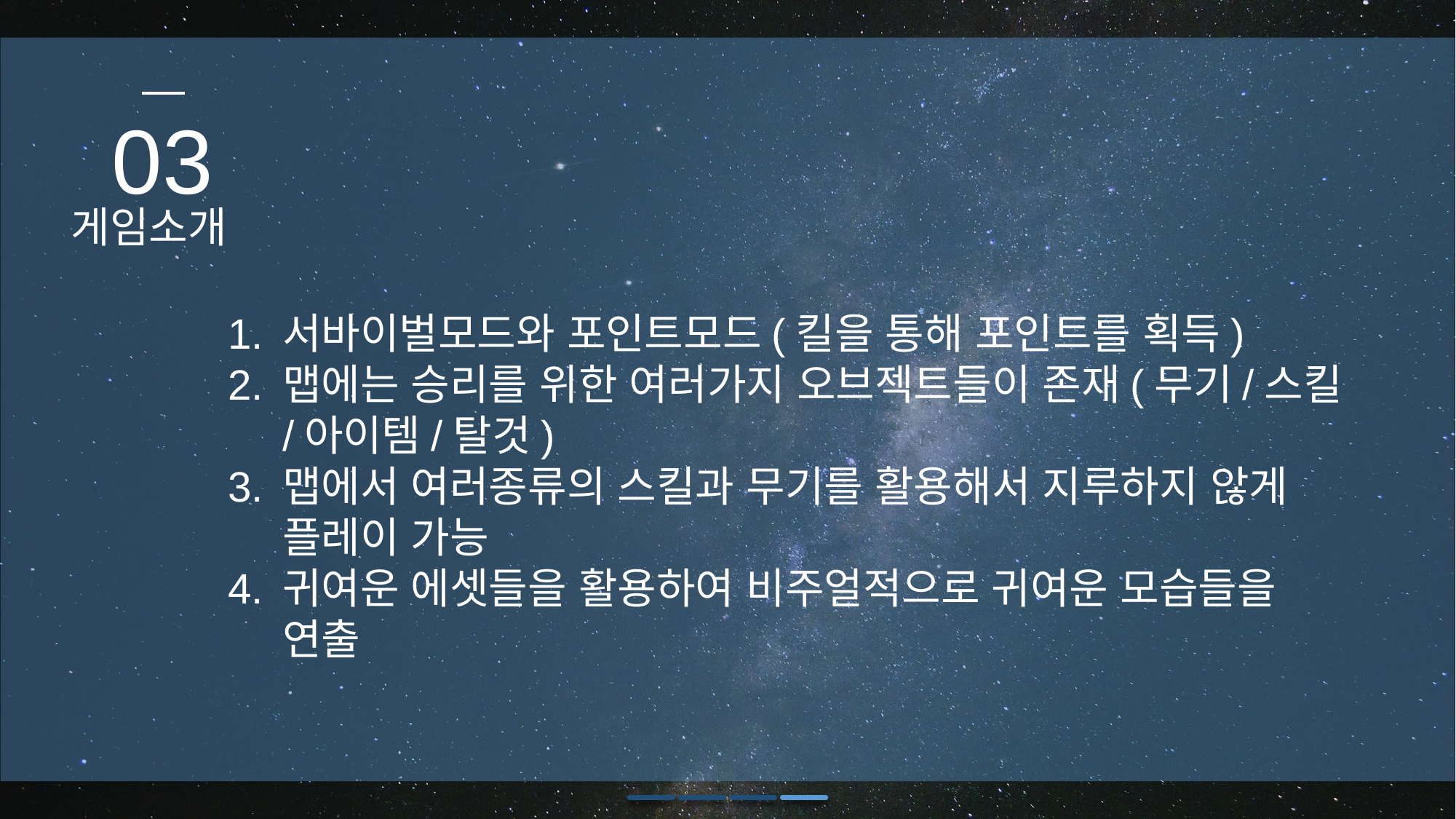

03
게임소개
서바이벌모드와 포인트모드(킬을 통해 포인트를 획득)
맵에는 승리를 위한 여러가지 오브젝트들이 존재(무기/스킬/아이템/탈것)
맵에서 여러종류의 스킬과 무기를 활용해서 지루하지 않게 플레이 가능
귀여운 에셋들을 활용하여 비주얼적으로 귀여운 모습들을 연출